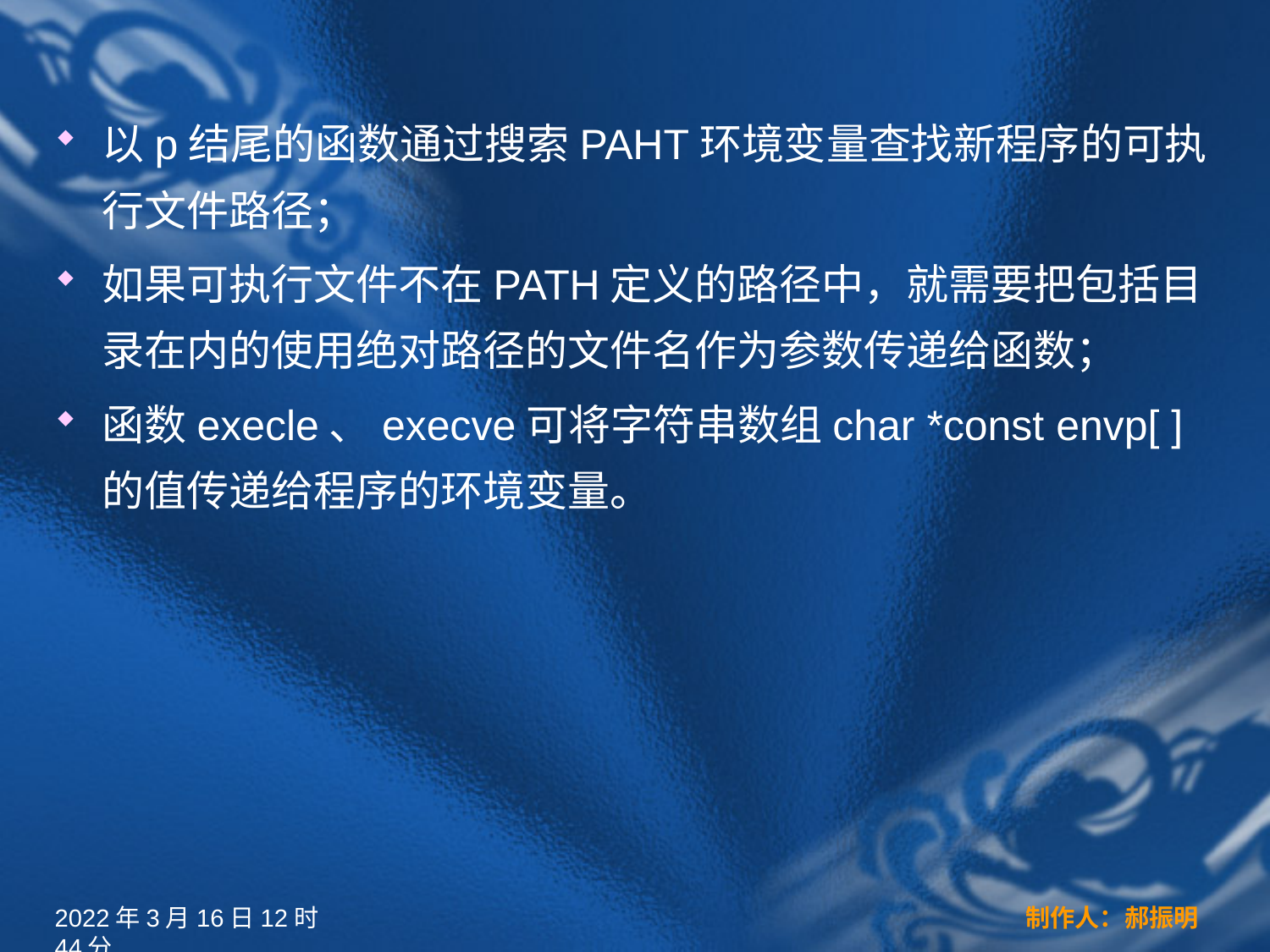

以p结尾的函数通过搜索PAHT环境变量查找新程序的可执行文件路径；
如果可执行文件不在PATH定义的路径中，就需要把包括目录在内的使用绝对路径的文件名作为参数传递给函数；
函数execle、execve可将字符串数组char *const envp[ ]的值传递给程序的环境变量。
2022年3月16日12时44分
制作人：郝振明